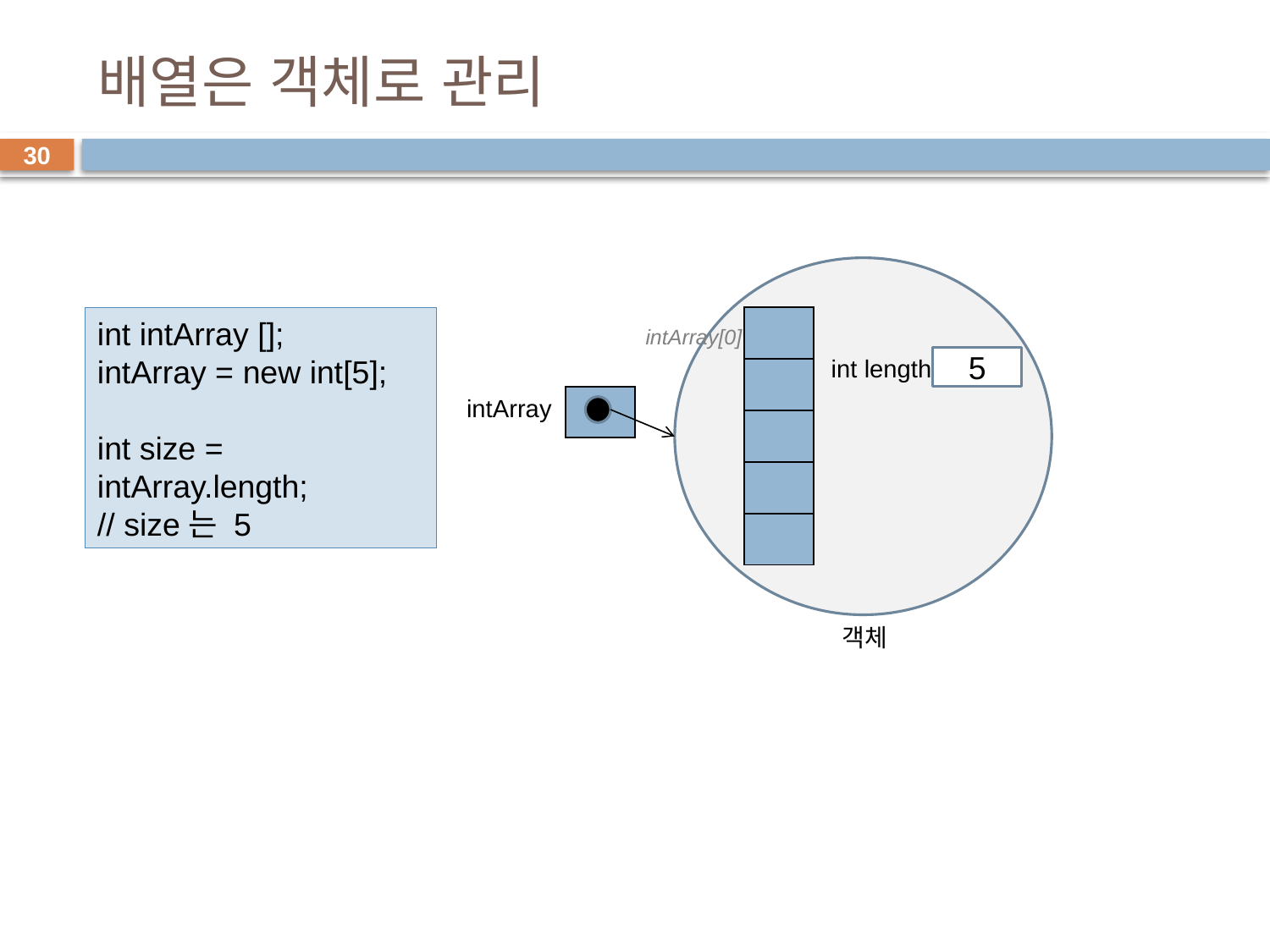

# 배열은 객체로 관리
30

int intArray [];
intArray = new int[5];

int size = intArray.length;
// size는 5
|  |
| --- |
|  |
|  |
|  |
|  |
intArray[0]
int length
5
intArray
|  |
| --- |

객체